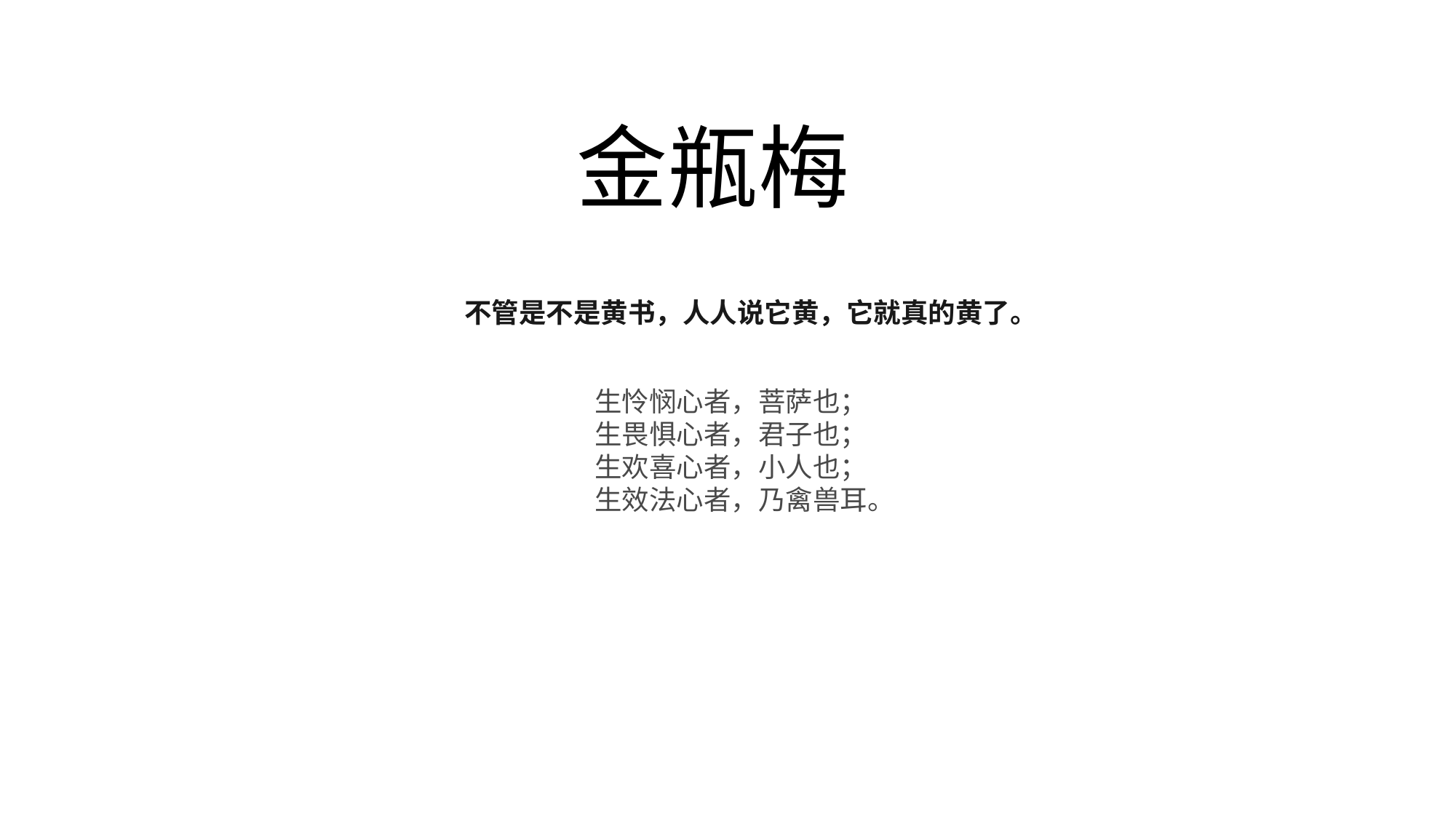

# 金瓶梅
不管是不是黄书，人人说它黄，它就真的黄了。
生怜悯心者，菩萨也；
生畏惧心者，君子也；
生欢喜心者，小人也；
生效法心者，乃禽兽耳。